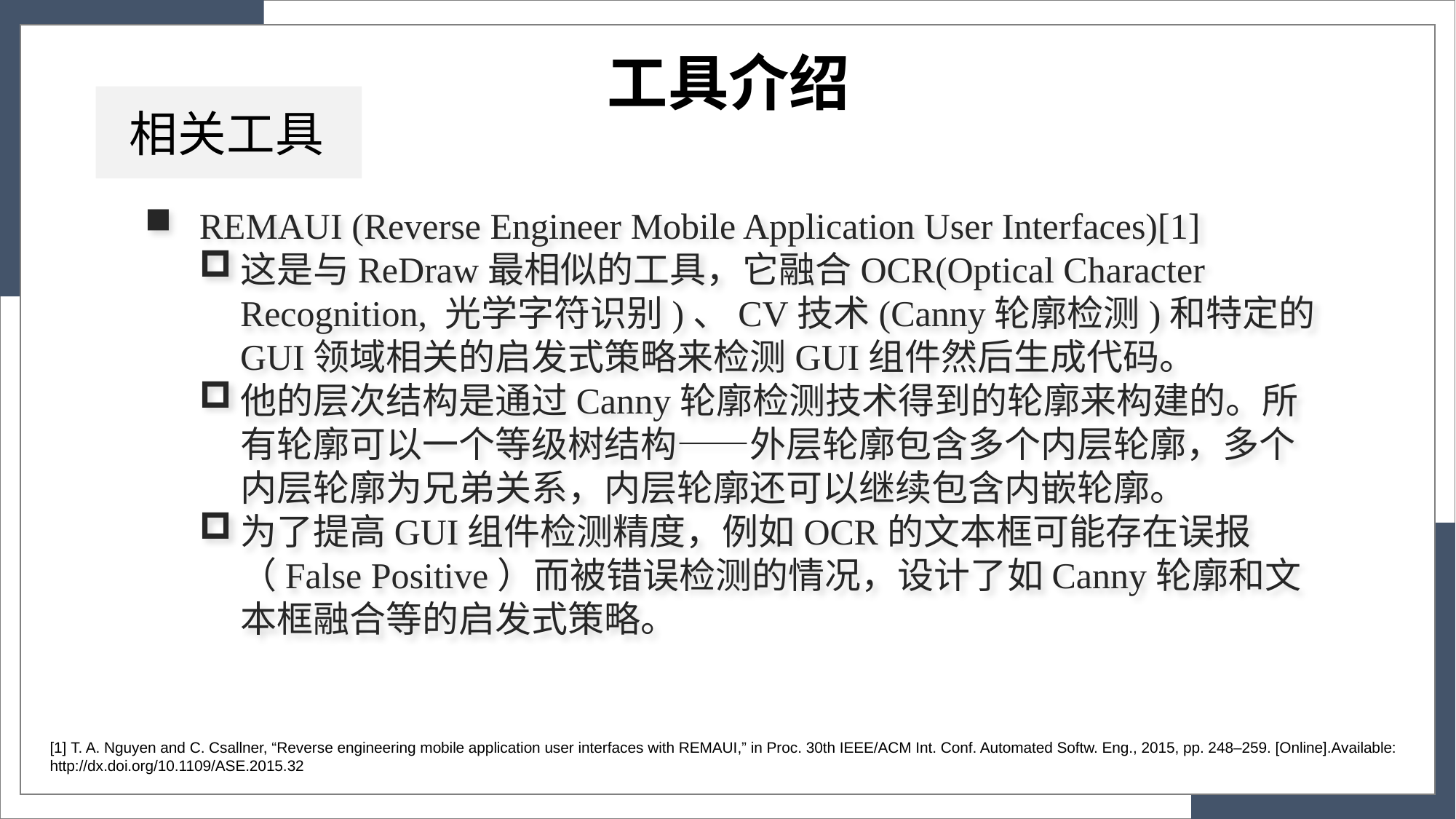

工具介绍

相关工具
REMAUI (Reverse Engineer Mobile Application User Interfaces)[1]
这是与ReDraw最相似的工具，它融合OCR(Optical Character Recognition, 光学字符识别)、CV技术(Canny轮廓检测)和特定的GUI领域相关的启发式策略来检测GUI组件然后生成代码。
他的层次结构是通过Canny轮廓检测技术得到的轮廓来构建的。所有轮廓可以一个等级树结构——外层轮廓包含多个内层轮廓，多个内层轮廓为兄弟关系，内层轮廓还可以继续包含内嵌轮廓。
为了提高GUI组件检测精度，例如OCR的文本框可能存在误报（False Positive）而被错误检测的情况，设计了如Canny轮廓和文本框融合等的启发式策略。

3
[1] T. A. Nguyen and C. Csallner, “Reverse engineering mobile application user interfaces with REMAUI,” in Proc. 30th IEEE/ACM Int. Conf. Automated Softw. Eng., 2015, pp. 248–259. [Online].Available: http://dx.doi.org/10.1109/ASE.2015.32